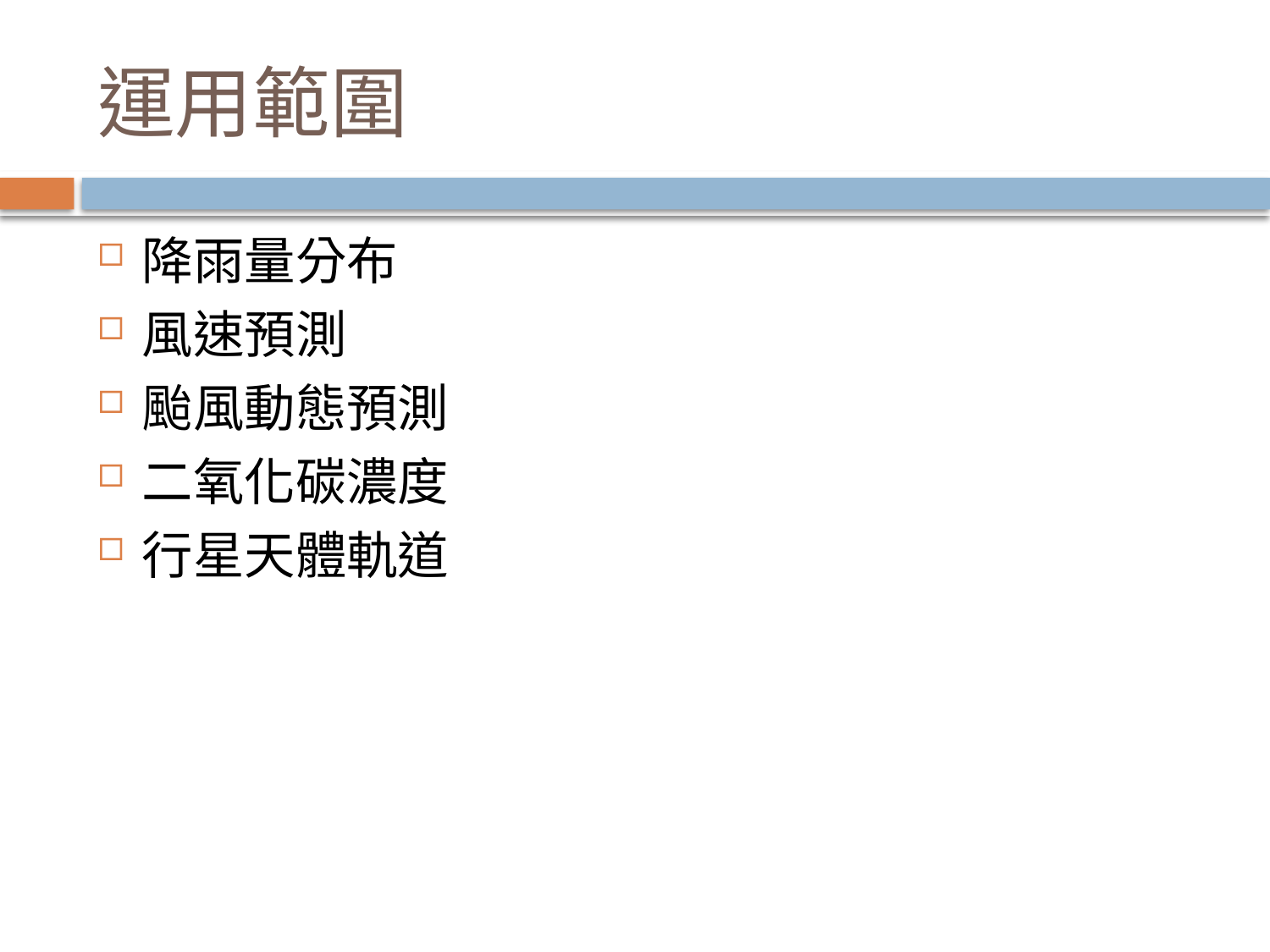

# 運用範圍
降雨量分布
風速預測
颱風動態預測
二氧化碳濃度
行星天體軌道